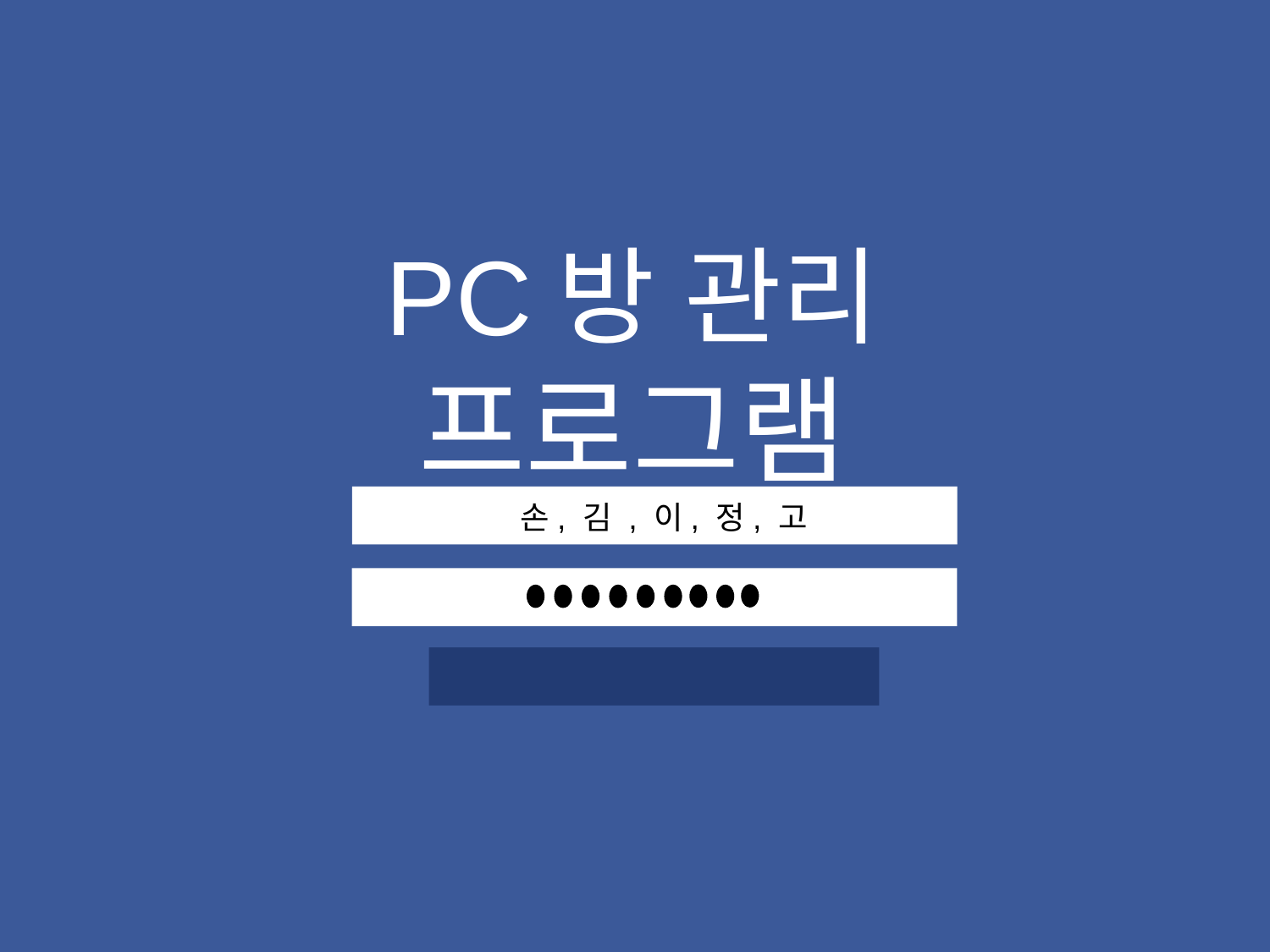

PC방 관리 프로그램

 손, 김 , 이, 정, 고

Log In